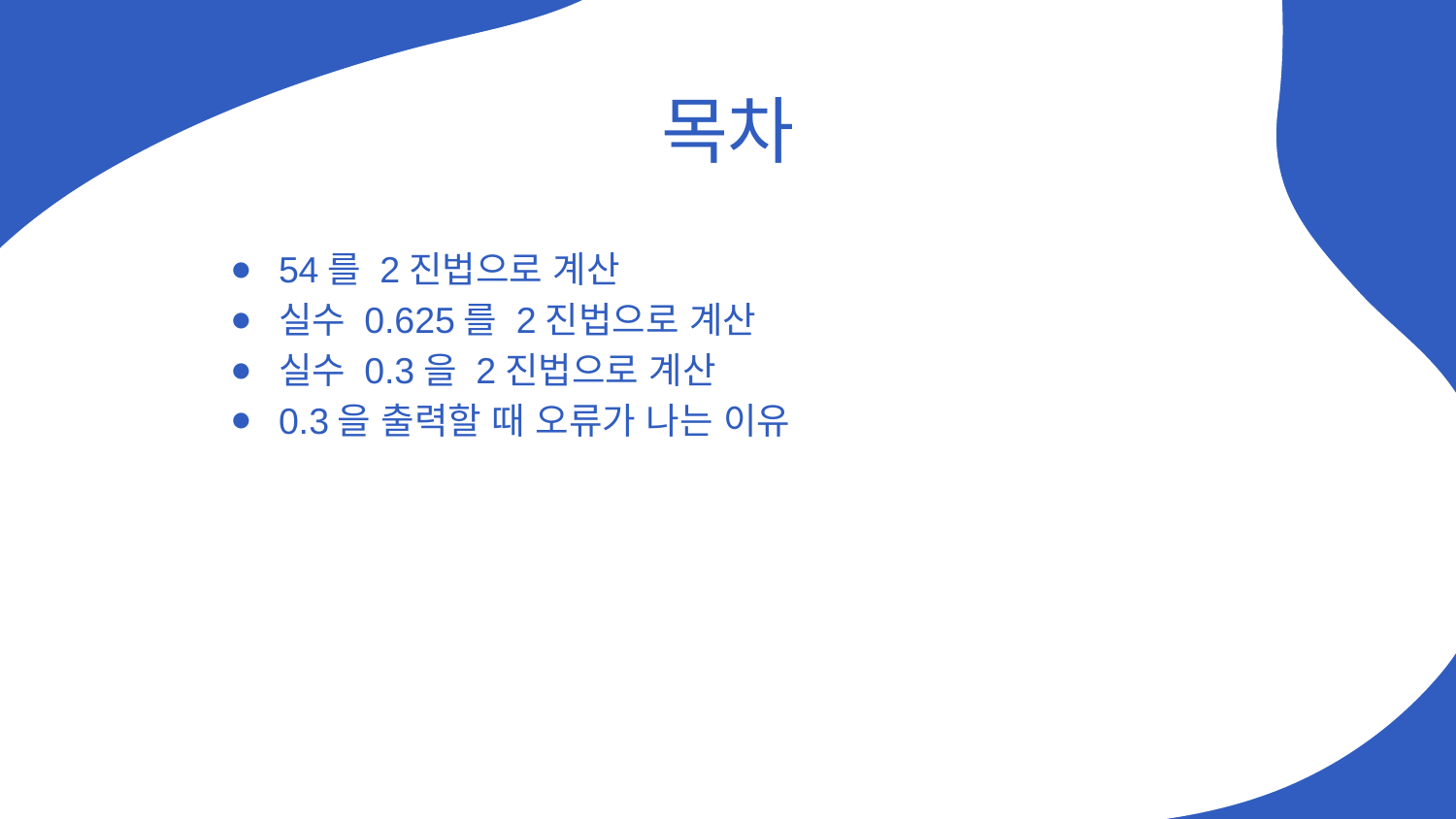

# 목차
54를 2진법으로 계산
실수 0.625를 2진법으로 계산
실수 0.3을 2진법으로 계산
0.3을 출력할 때 오류가 나는 이유